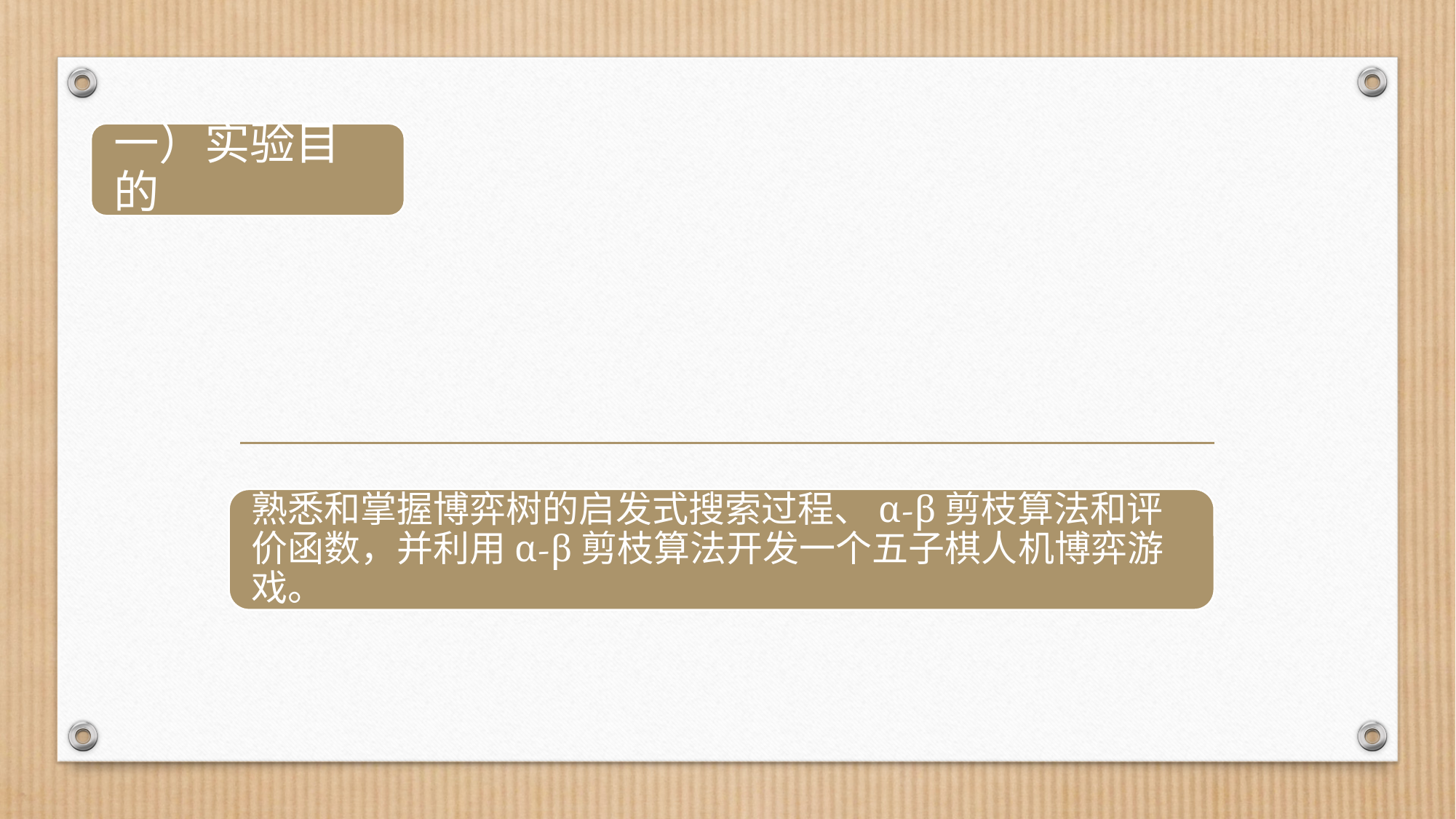

一）实验目的
熟悉和掌握博弈树的启发式搜索过程、α-β剪枝算法和评价函数，并利用α-β剪枝算法开发一个五子棋人机博弈游戏。